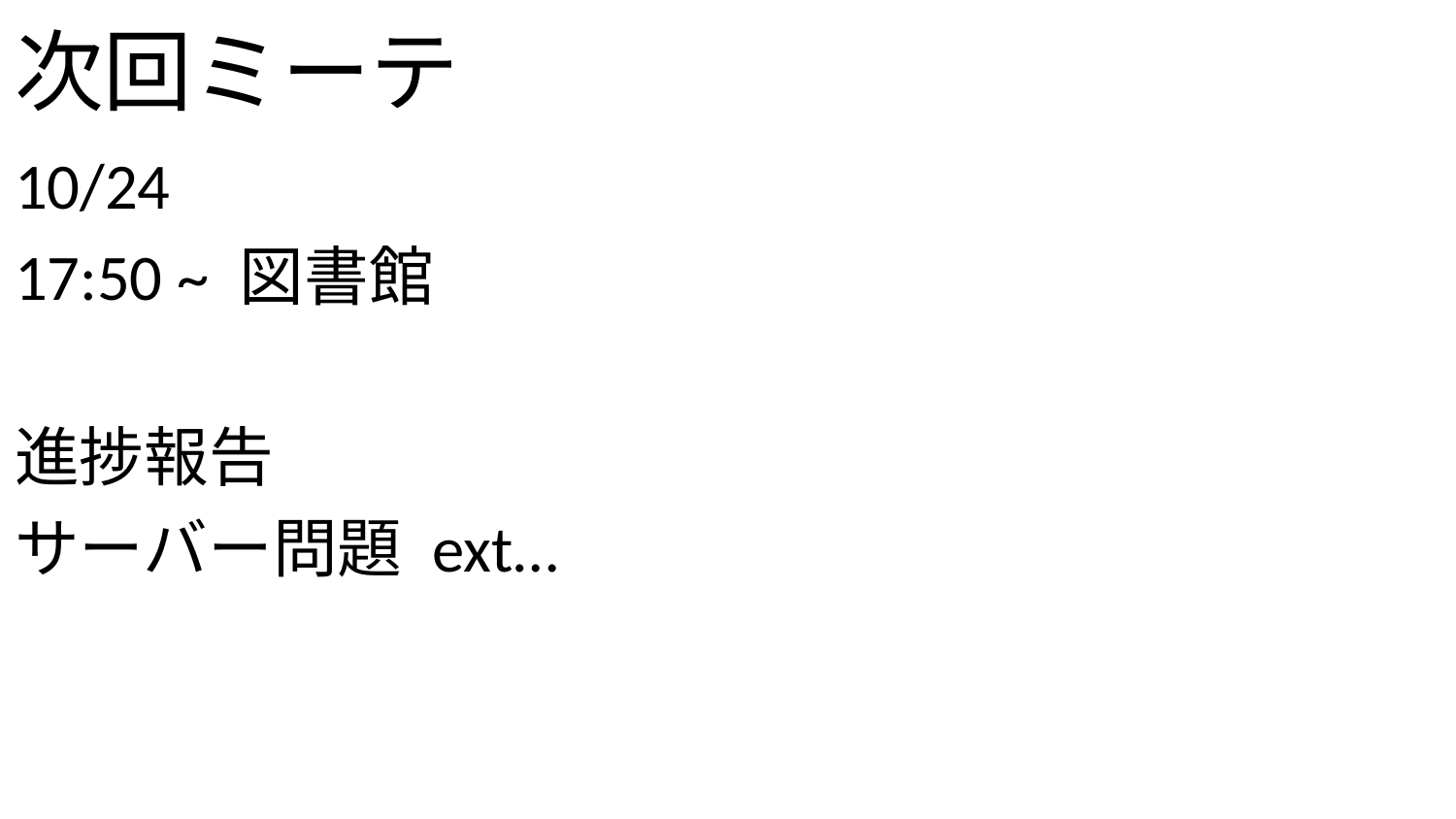

# 次回ミーテ
10/24
17:50 ~ 図書館

進捗報告
サーバー問題 ext…